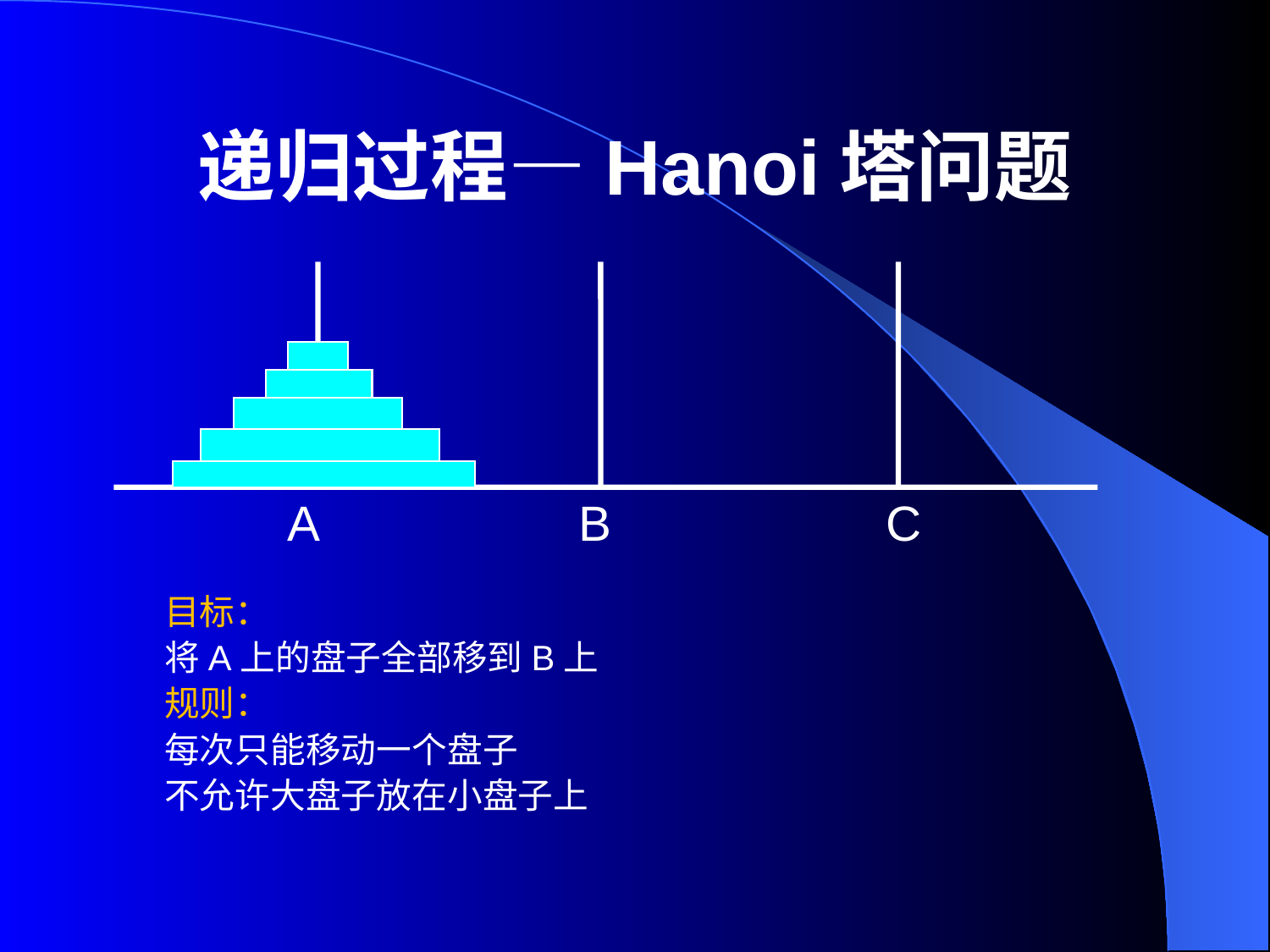

# 递归过程—Hanoi塔问题

   A                   B                    C
目标：
将A上的盘子全部移到B上
规则：
每次只能移动一个盘子
不允许大盘子放在小盘子上